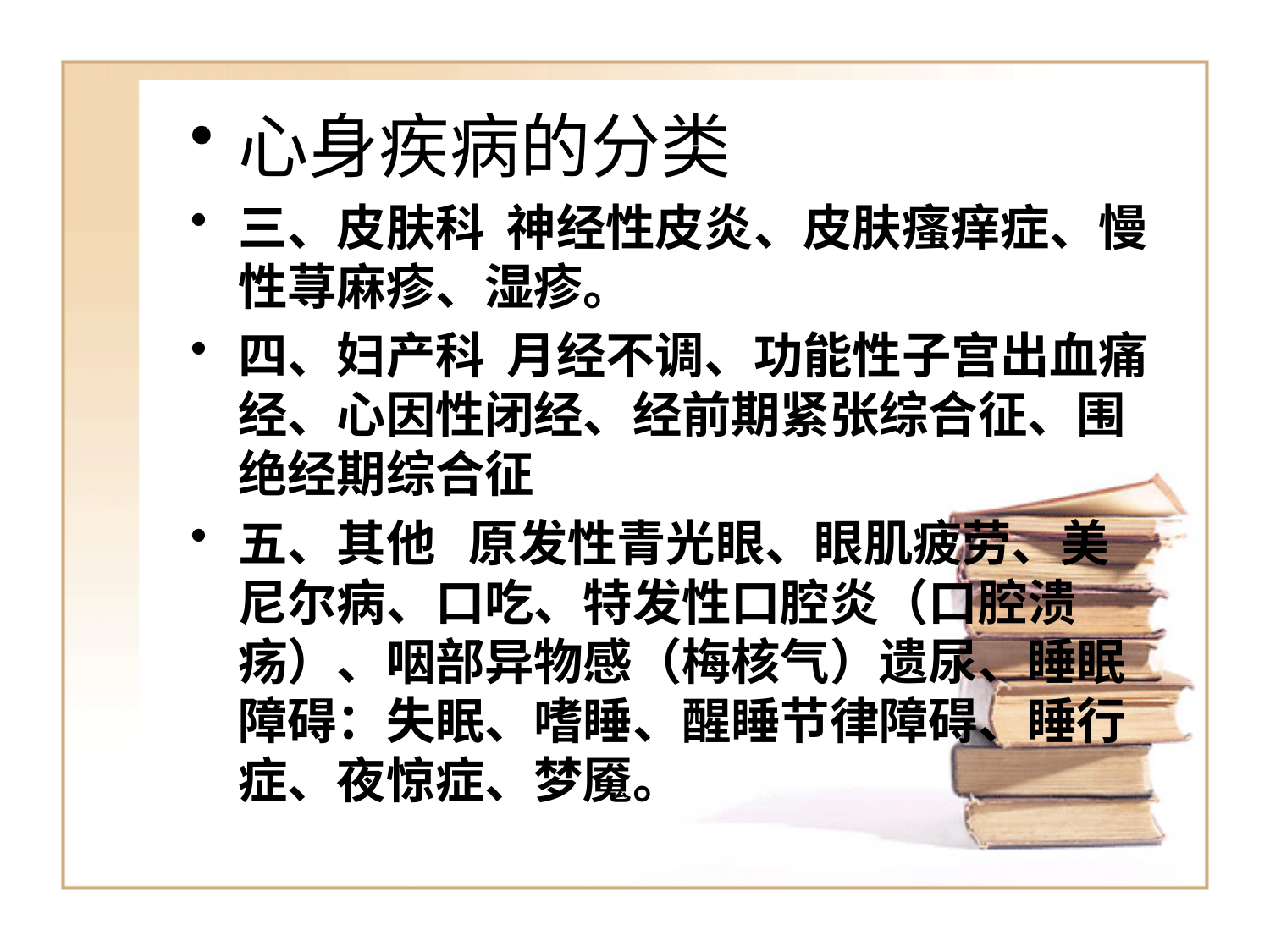

# 心身疾病的分类
三、皮肤科  神经性皮炎、皮肤瘙痒症、慢性荨麻疹、湿疹。
四、妇产科  月经不调、功能性子宫出血痛经、心因性闭经、经前期紧张综合征、围绝经期综合征
五、其他   原发性青光眼、眼肌疲劳、美尼尔病、口吃、特发性口腔炎（口腔溃疡）、咽部异物感（梅核气）遗尿、睡眠障碍：失眠、嗜睡、醒睡节律障碍、睡行症、夜惊症、梦魇。